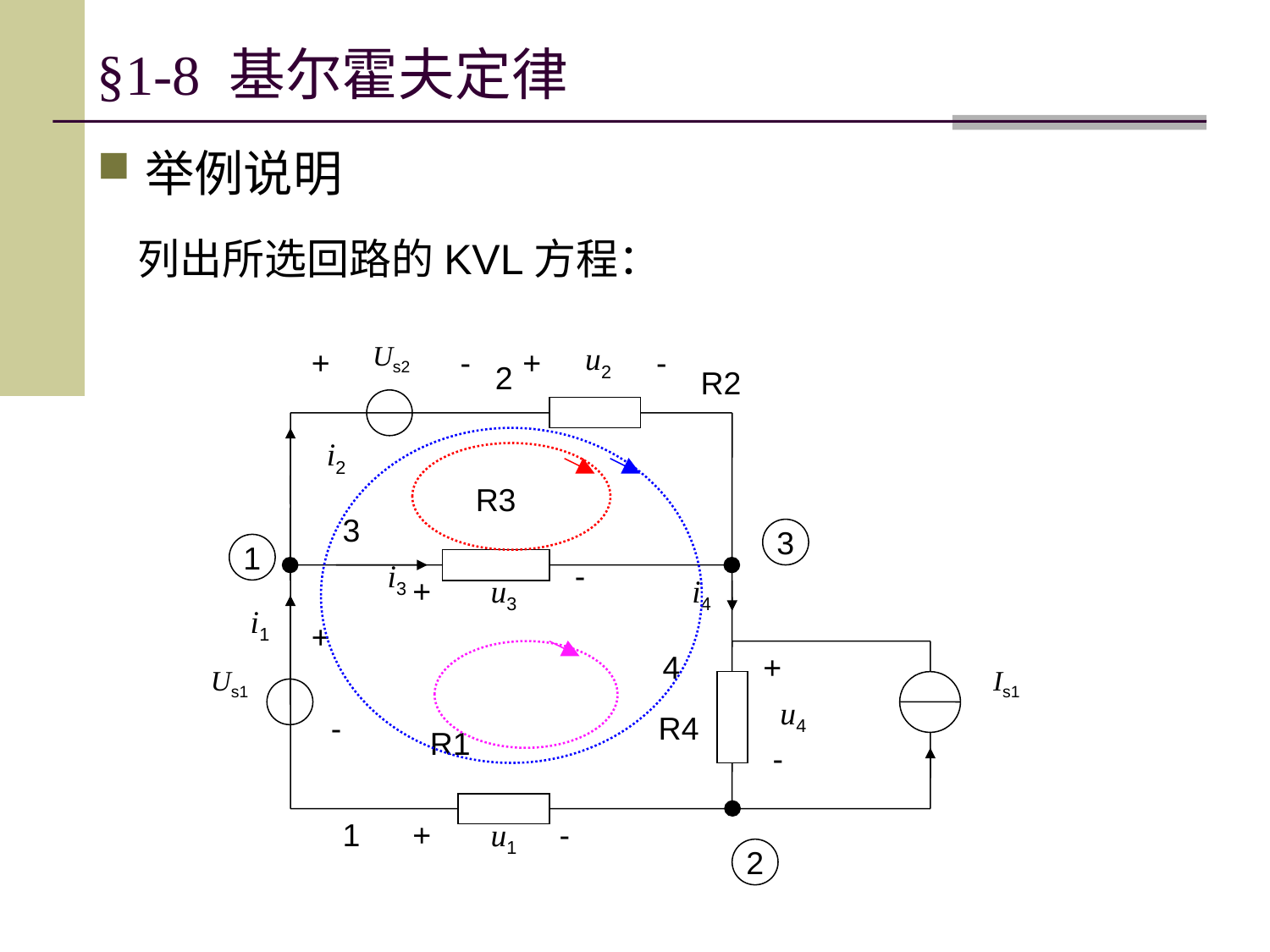

# §1-8 基尔霍夫定律
举例说明
列出所选回路的KVL方程：
Us2
u2
+
-
+
-
2
R2

i2

R3
3
3
1
i3

-

+
u3

i4

i1

+

4

+

Us1
Is1

u4
-
R4

R1
-

1
+
u1
-

2